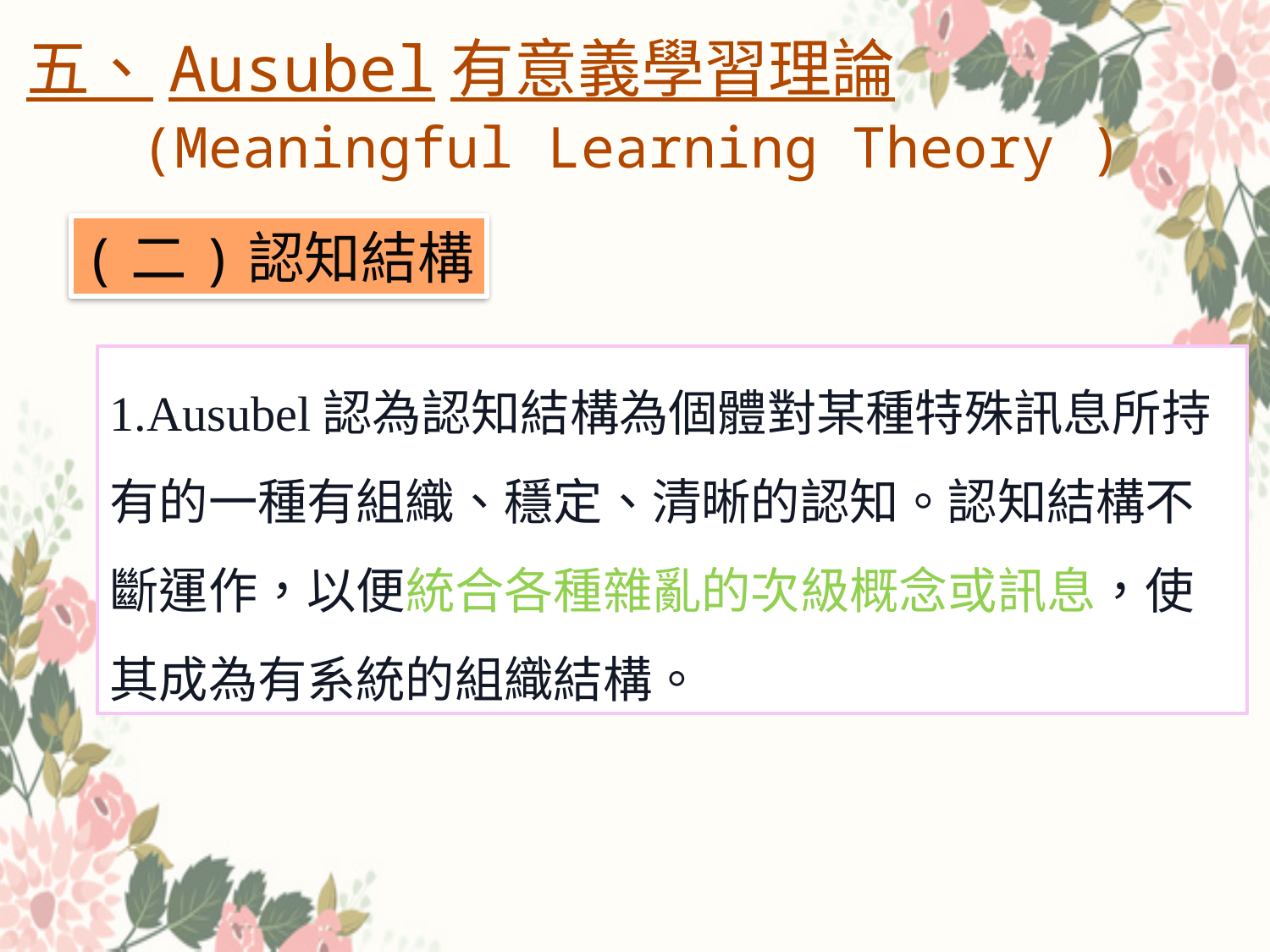

五、Ausubel有意義學習理論
   (Meaningful Learning Theory )
(二)認知結構
1.Ausubel認為認知結構為個體對某種特殊訊息所持有的一種有組織、穩定、清晰的認知。認知結構不斷運作，以便統合各種雜亂的次級概念或訊息，使其成為有系統的組織結構。